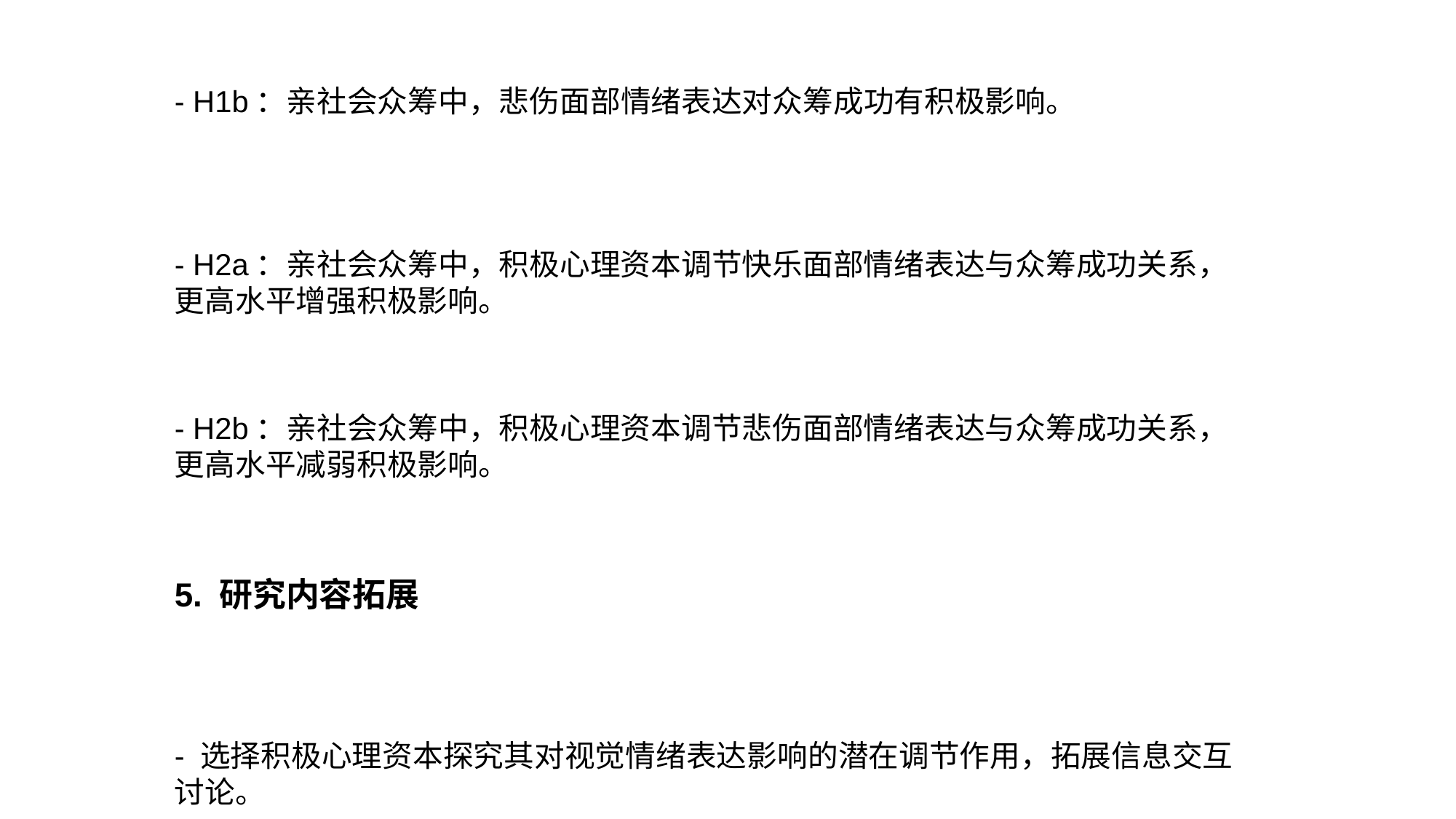

- H1b：亲社会众筹中，悲伤面部情绪表达对众筹成功有积极影响。

- H2a：亲社会众筹中，积极心理资本调节快乐面部情绪表达与众筹成功关系，更高水平增强积极影响。
- H2b：亲社会众筹中，积极心理资本调节悲伤面部情绪表达与众筹成功关系，更高水平减弱积极影响。
5. 研究内容拓展
- 选择积极心理资本探究其对视觉情绪表达影响的潜在调节作用，拓展信息交互讨论。